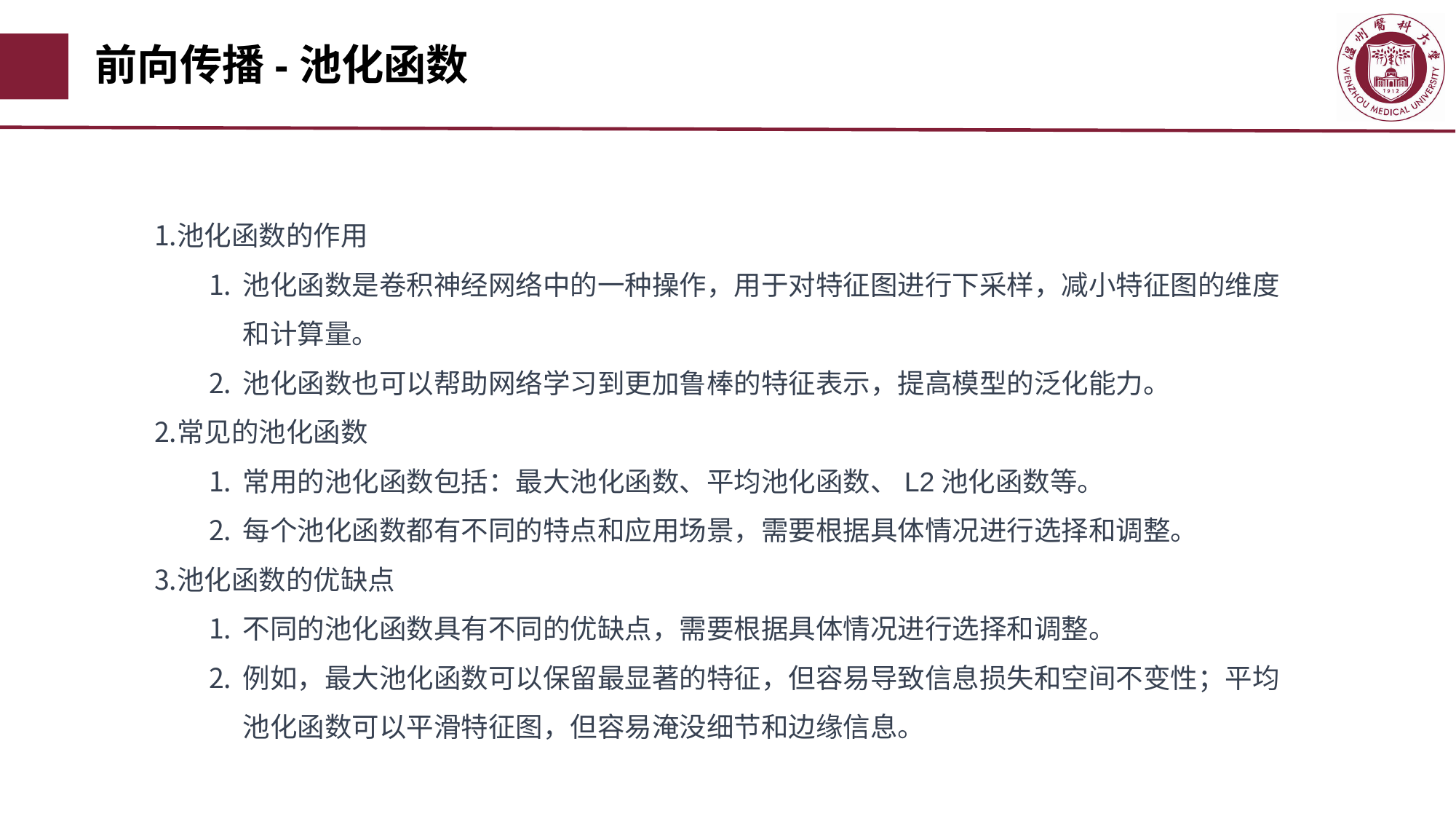

# 前向传播-池化函数
池化函数的作用
池化函数是卷积神经网络中的一种操作，用于对特征图进行下采样，减小特征图的维度和计算量。
池化函数也可以帮助网络学习到更加鲁棒的特征表示，提高模型的泛化能力。
常见的池化函数
常用的池化函数包括：最大池化函数、平均池化函数、L2池化函数等。
每个池化函数都有不同的特点和应用场景，需要根据具体情况进行选择和调整。
池化函数的优缺点
不同的池化函数具有不同的优缺点，需要根据具体情况进行选择和调整。
例如，最大池化函数可以保留最显著的特征，但容易导致信息损失和空间不变性；平均池化函数可以平滑特征图，但容易淹没细节和边缘信息。